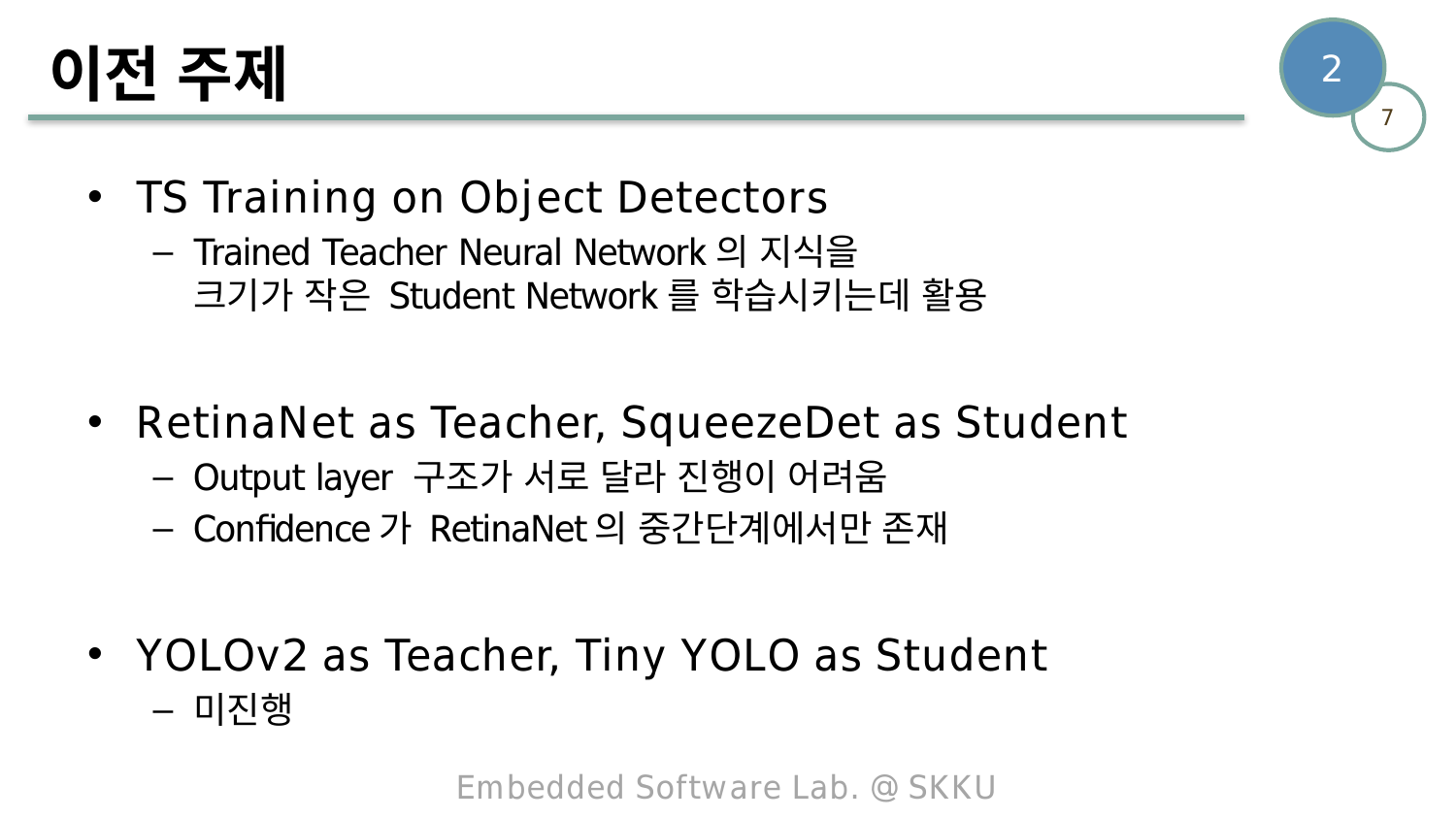

# 이전 주제
TS Training on Object Detectors
Trained Teacher Neural Network의 지식을
크기가 작은 Student Network를 학습시키는데 활용

RetinaNet as Teacher, SqueezeDet as Student
Output layer 구조가 서로 달라 진행이 어려움
Confidence가 RetinaNet의 중간단계에서만 존재

YOLOv2 as Teacher, Tiny YOLO as Student
미진행